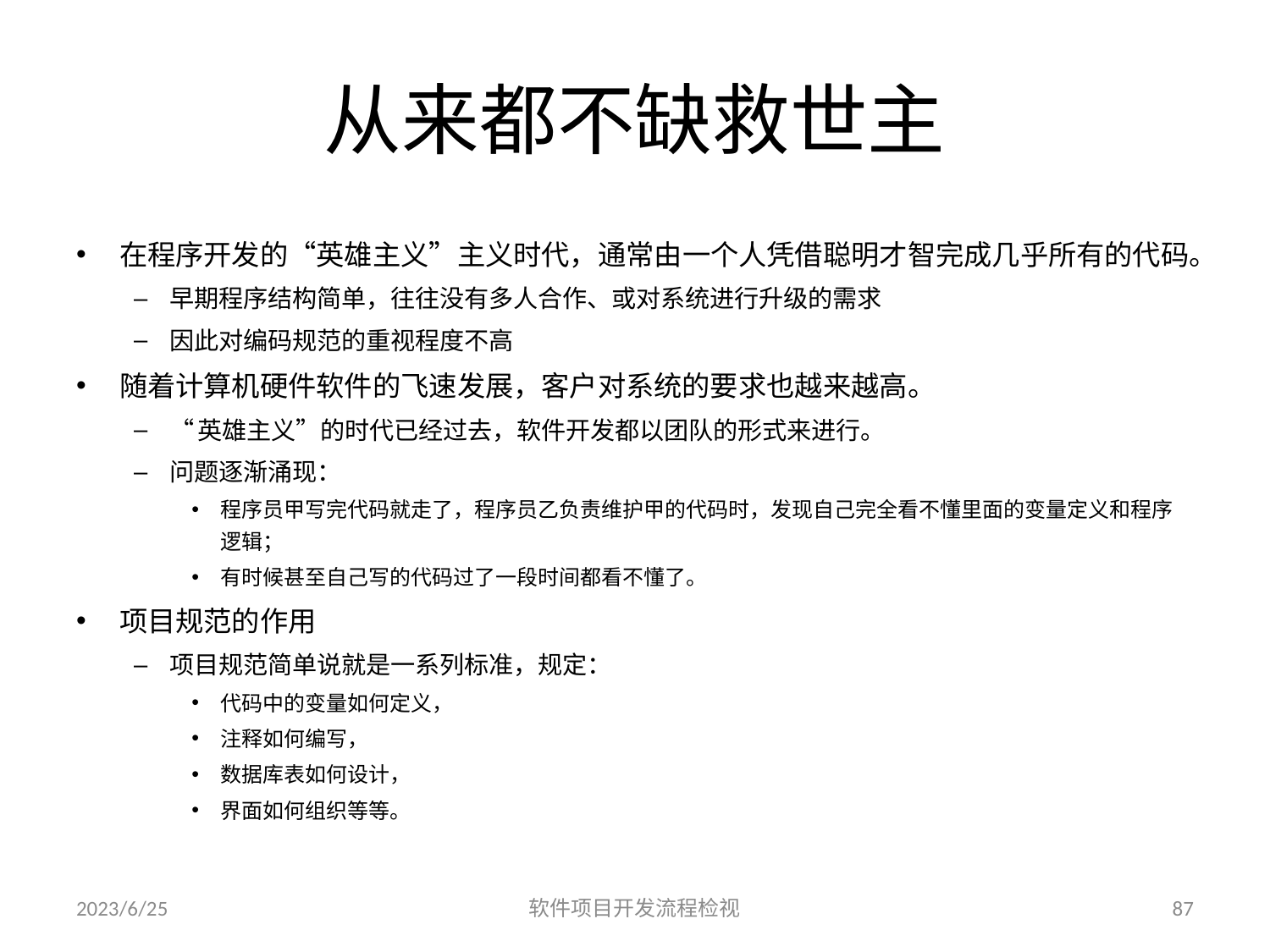

# 从来都不缺救世主
在程序开发的“英雄主义”主义时代，通常由一个人凭借聪明才智完成几乎所有的代码。
早期程序结构简单，往往没有多人合作、或对系统进行升级的需求
因此对编码规范的重视程度不高
随着计算机硬件软件的飞速发展，客户对系统的要求也越来越高。
“英雄主义”的时代已经过去，软件开发都以团队的形式来进行。
问题逐渐涌现：
程序员甲写完代码就走了，程序员乙负责维护甲的代码时，发现自己完全看不懂里面的变量定义和程序逻辑；
有时候甚至自己写的代码过了一段时间都看不懂了。
项目规范的作用
项目规范简单说就是一系列标准，规定：
代码中的变量如何定义，
注释如何编写，
数据库表如何设计，
界面如何组织等等。

2023/6/25
软件项目开发流程检视
87